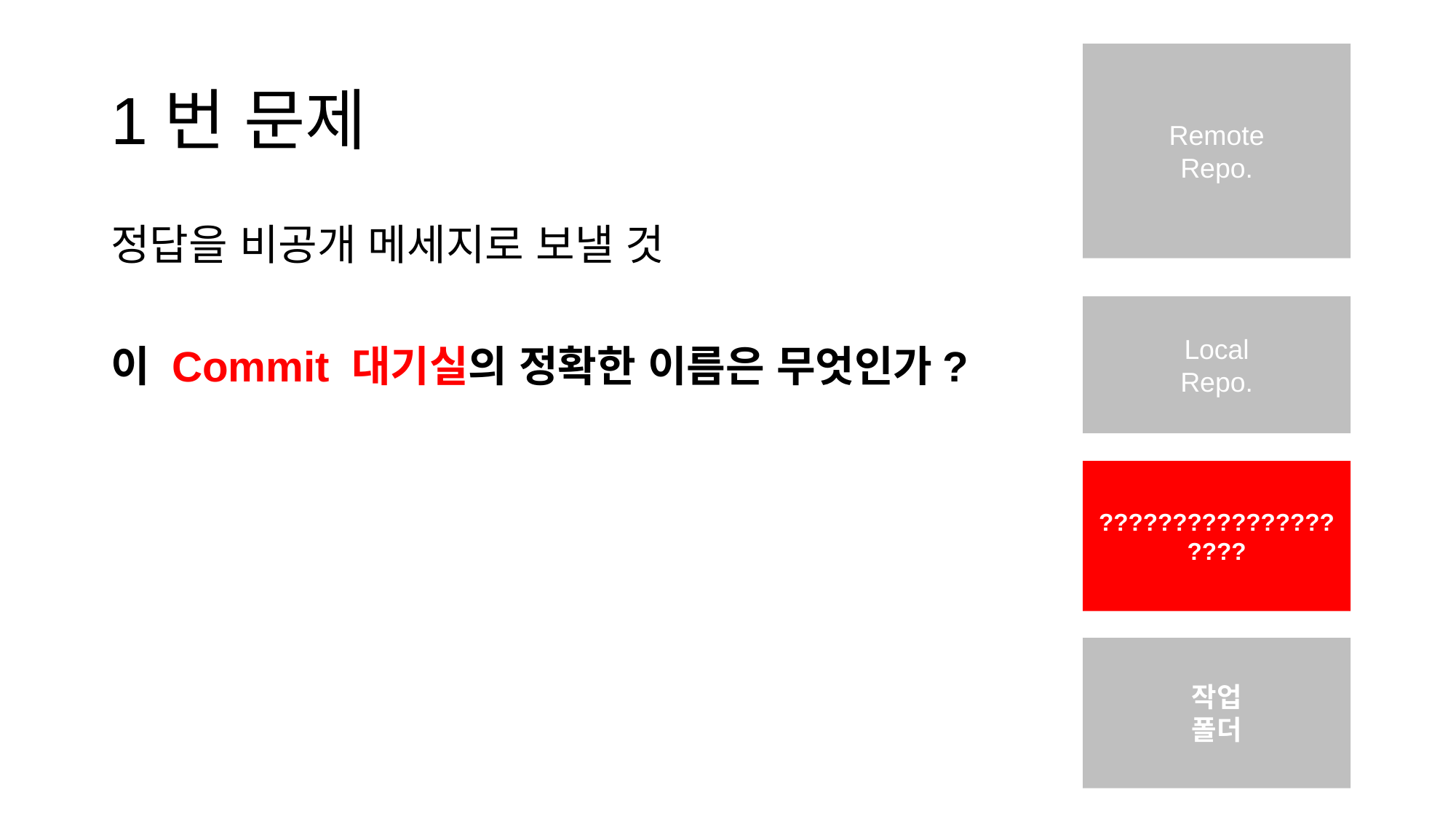

# 1번 문제
Remote
Repo.
정답을 비공개 메세지로 보낼 것

이 Commit 대기실의 정확한 이름은 무엇인가?
Local
Repo.
????????????????????
작업
폴더